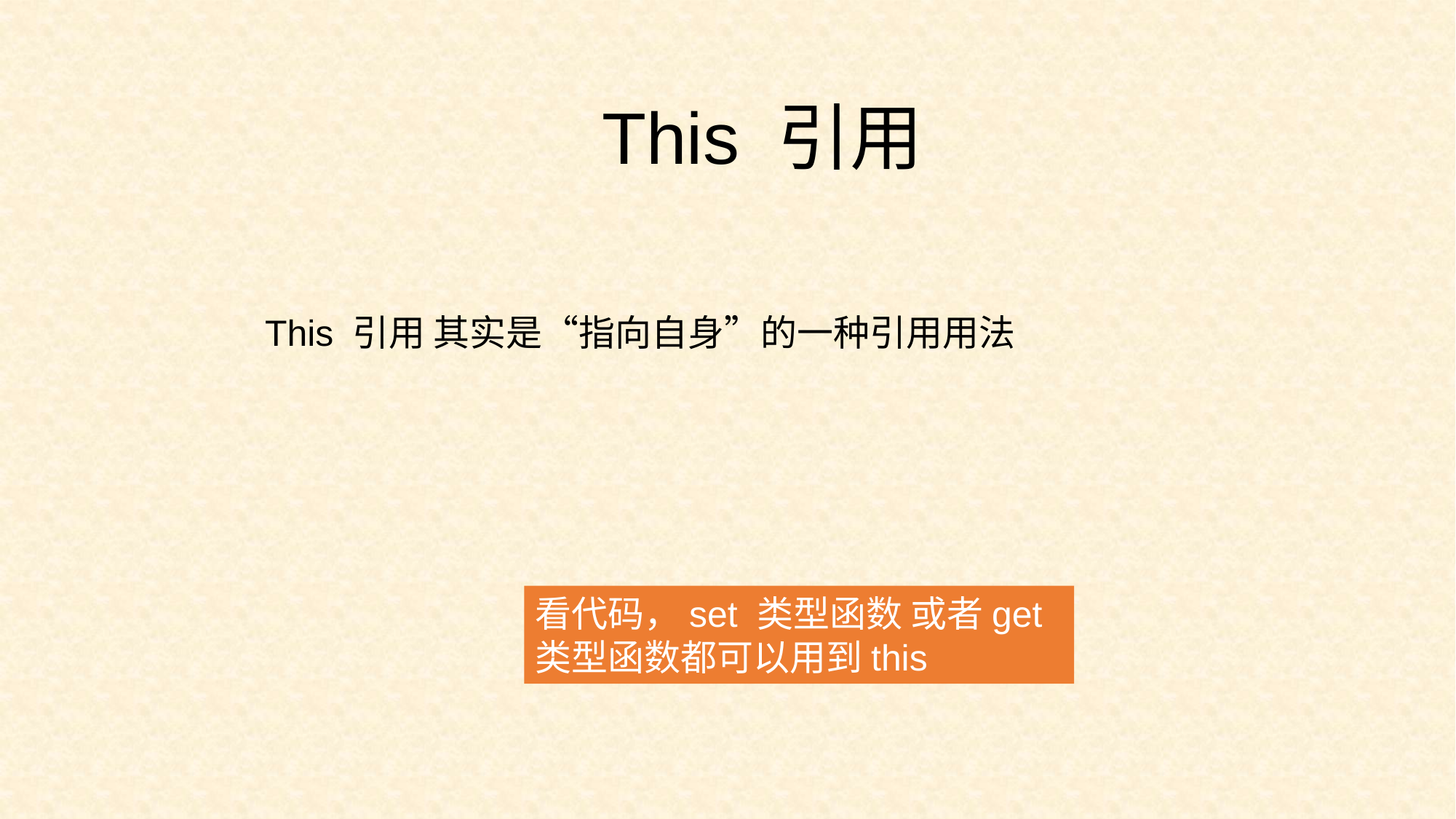

This 引用
This 引用 其实是“指向自身”的一种引用用法
看代码，set 类型函数 或者get 类型函数都可以用到this